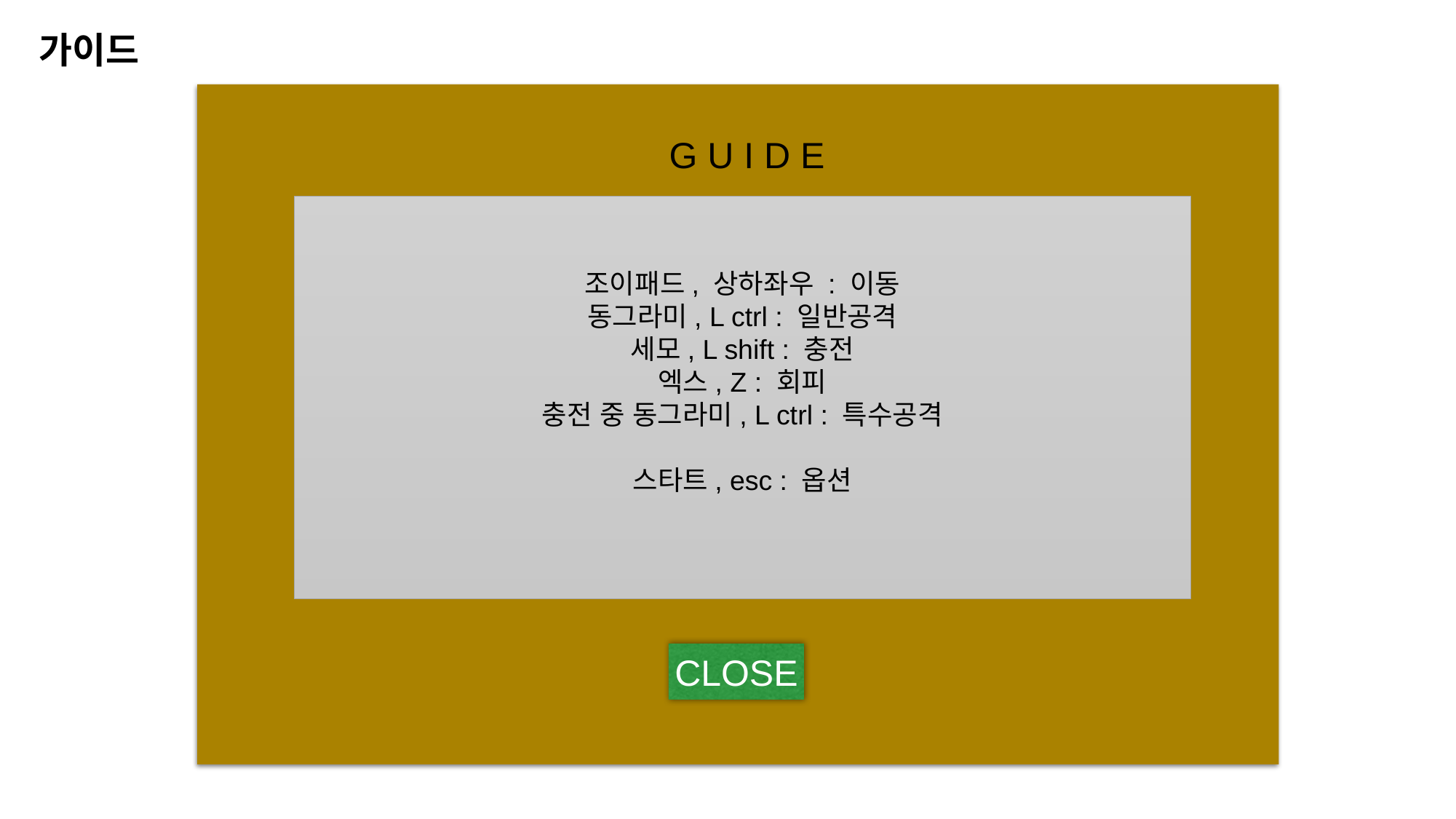

가이드

G U I D E
CLOSE
조이패드, 상하좌우 : 이동
동그라미, L ctrl : 일반공격
세모, L shift : 충전
엑스, Z : 회피
충전 중 동그라미, L ctrl : 특수공격

스타트, esc : 옵션